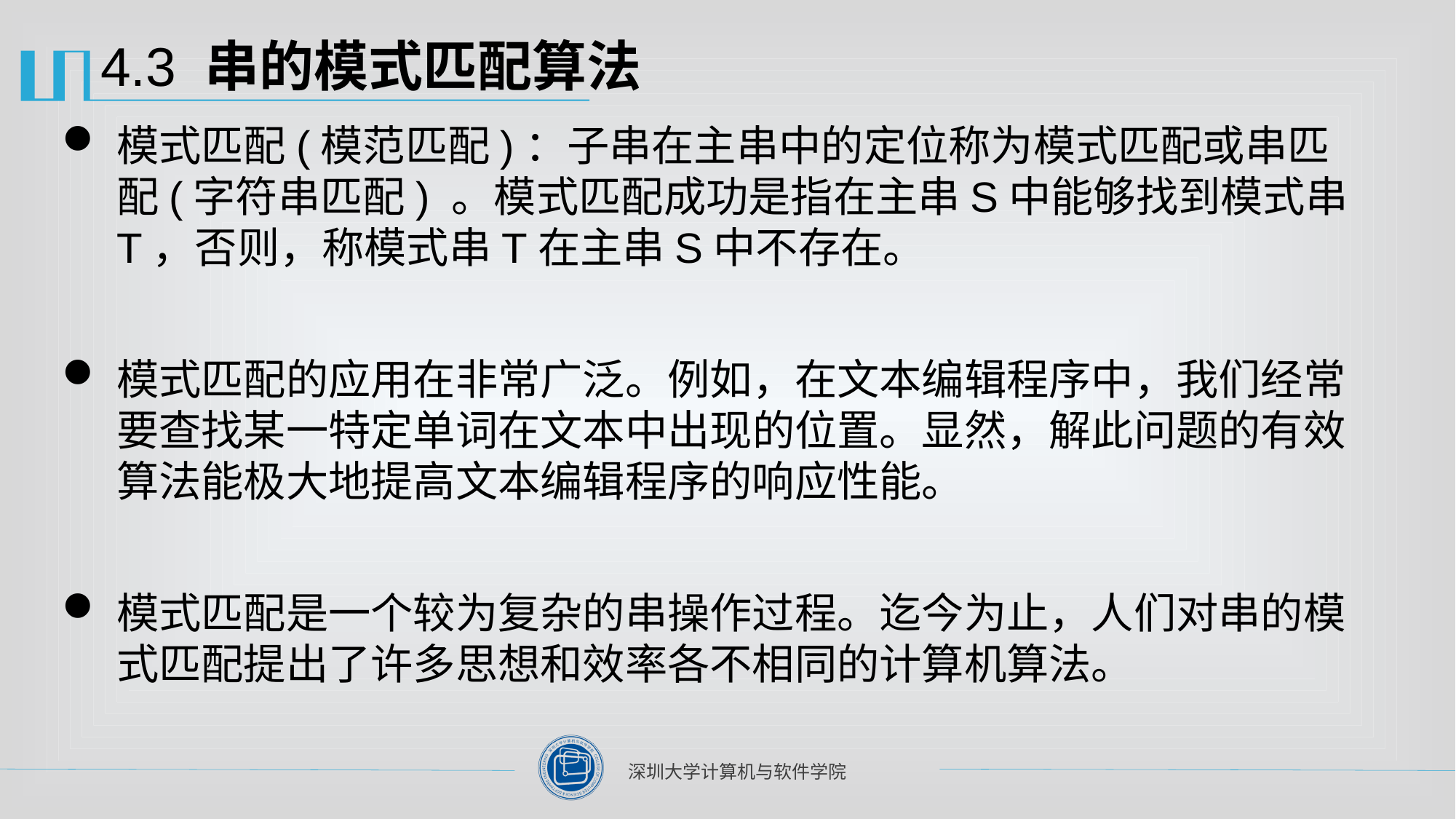

# 4.3 串的模式匹配算法
模式匹配(模范匹配)：子串在主串中的定位称为模式匹配或串匹配(字符串匹配) 。模式匹配成功是指在主串S中能够找到模式串T，否则，称模式串T在主串S中不存在。

模式匹配的应用在非常广泛。例如，在文本编辑程序中，我们经常要查找某一特定单词在文本中出现的位置。显然，解此问题的有效算法能极大地提高文本编辑程序的响应性能。

模式匹配是一个较为复杂的串操作过程。迄今为止，人们对串的模式匹配提出了许多思想和效率各不相同的计算机算法。

14